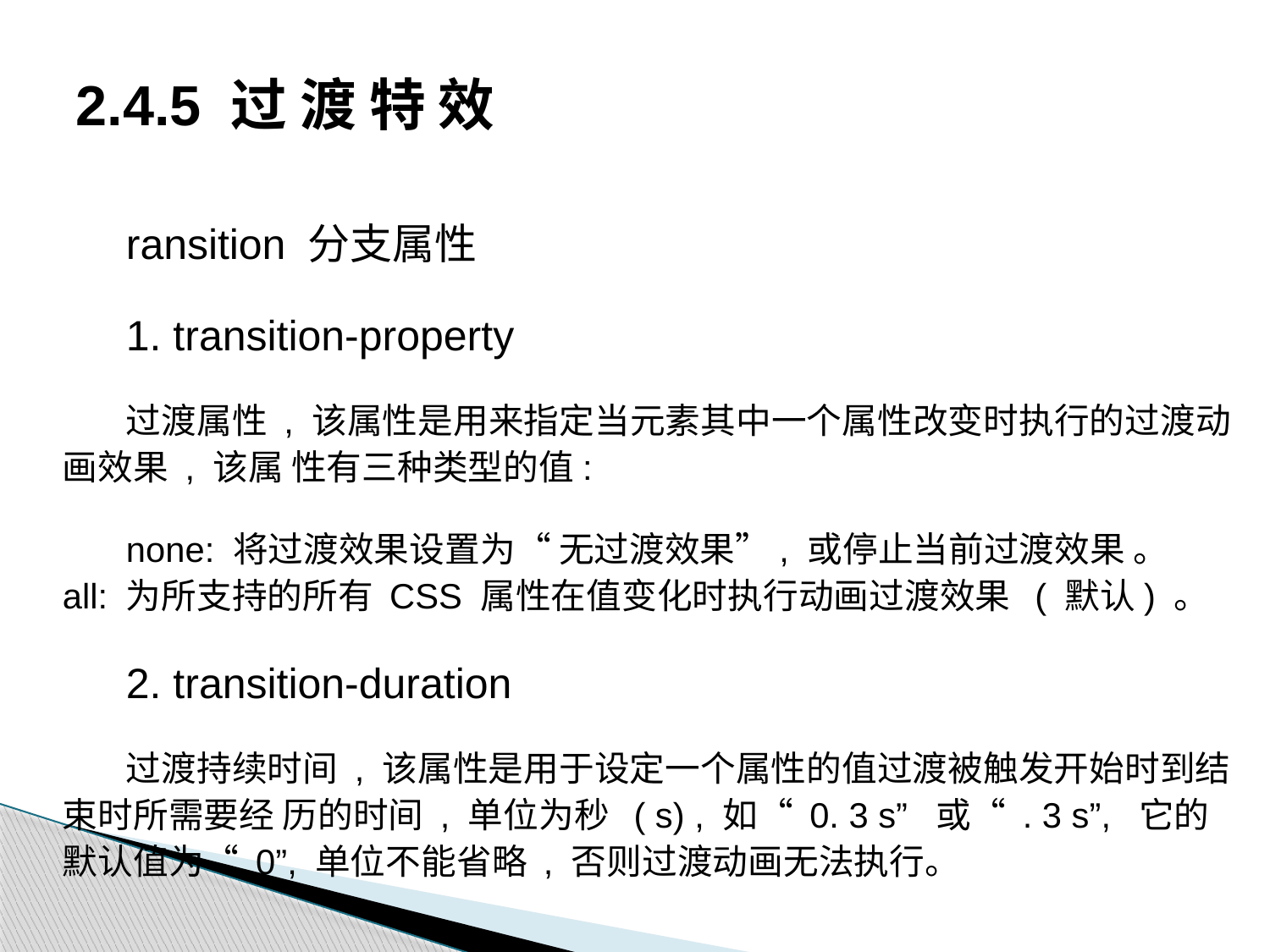

# 2.4.5 过 渡 特 效
ransition 分支属性
1. transition-property
过渡属性 , 该属性是用来指定当元素其中一个属性改变时执行的过渡动画效果 , 该属 性有三种类型的值:
none: 将过渡效果设置为“ 无过渡效果”, 或停止当前过渡效果 。        all: 为所支持的所有 CSS 属性在值变化时执行动画过渡效果  ( 默认) 。
2. transition-duration
过渡持续时间 , 该属性是用于设定一个属性的值过渡被触发开始时到结束时所需要经 历的时间 , 单位为秒  ( s) , 如“ 0. 3 s”  或“ . 3 s”,  它的默认值为“ 0”, 单位不能省略 , 否则过渡动画无法执行。